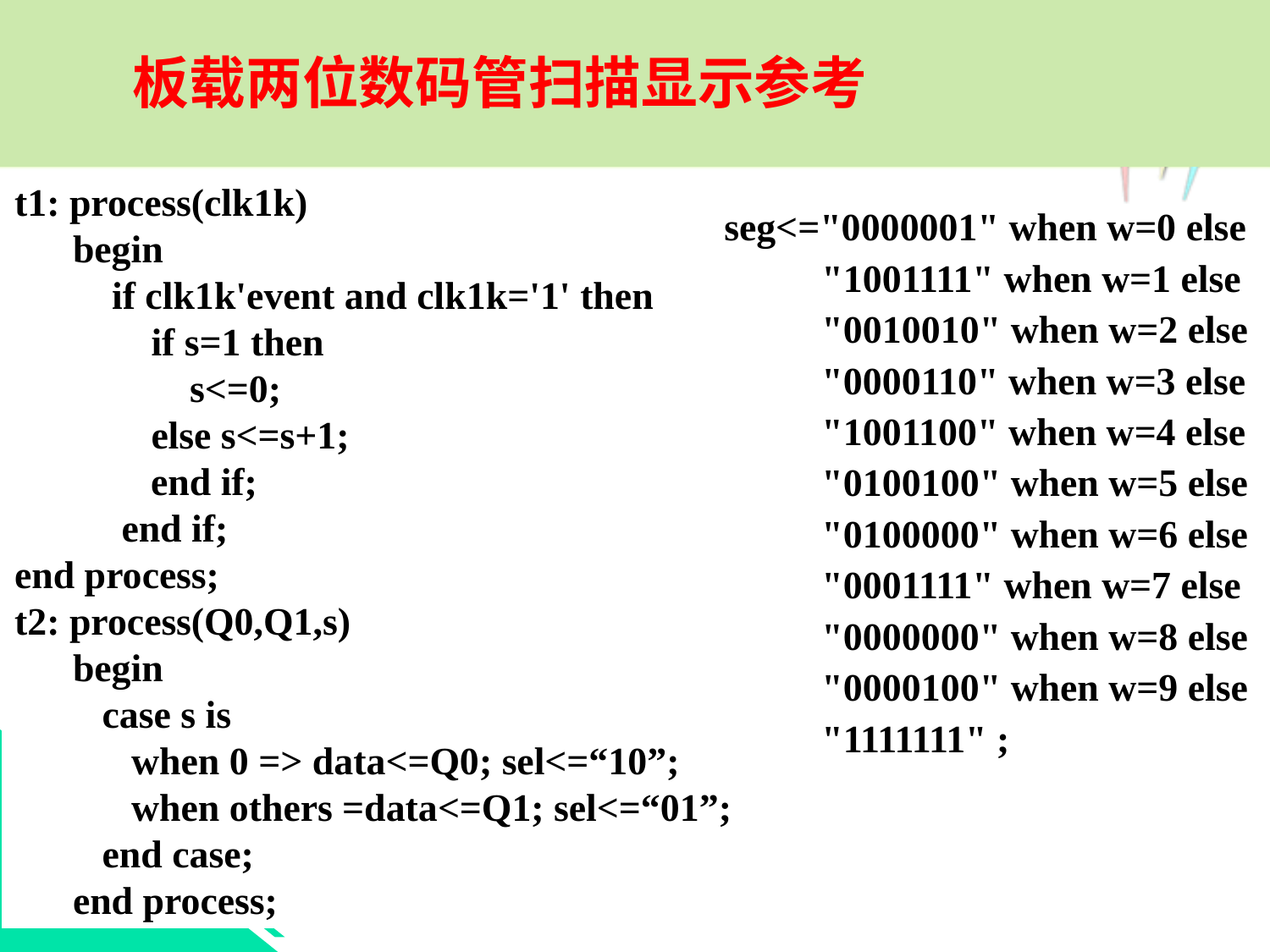

板载两位数码管扫描显示参考
t1: process(clk1k)
      begin
          if clk1k'event and clk1k='1' then
	 if s=1 then
                  s<=0;
	 else s<=s+1;
              end if;
           end if;
end process;
t2: process(Q0,Q1,s)
      begin
         case s is
            when 0 => data<=Q0; sel<=“10”;
            when others =data<=Q1; sel<=“01”;
         end case;
      end process;
seg<="0000001" when w=0 else
          "1001111" when w=1 else
          "0010010" when w=2 else
          "0000110" when w=3 else
          "1001100" when w=4 else
          "0100100" when w=5 else
          "0100000" when w=6 else
          "0001111" when w=7 else
          "0000000" when w=8 else
          "0000100" when w=9 else
          "1111111" ;